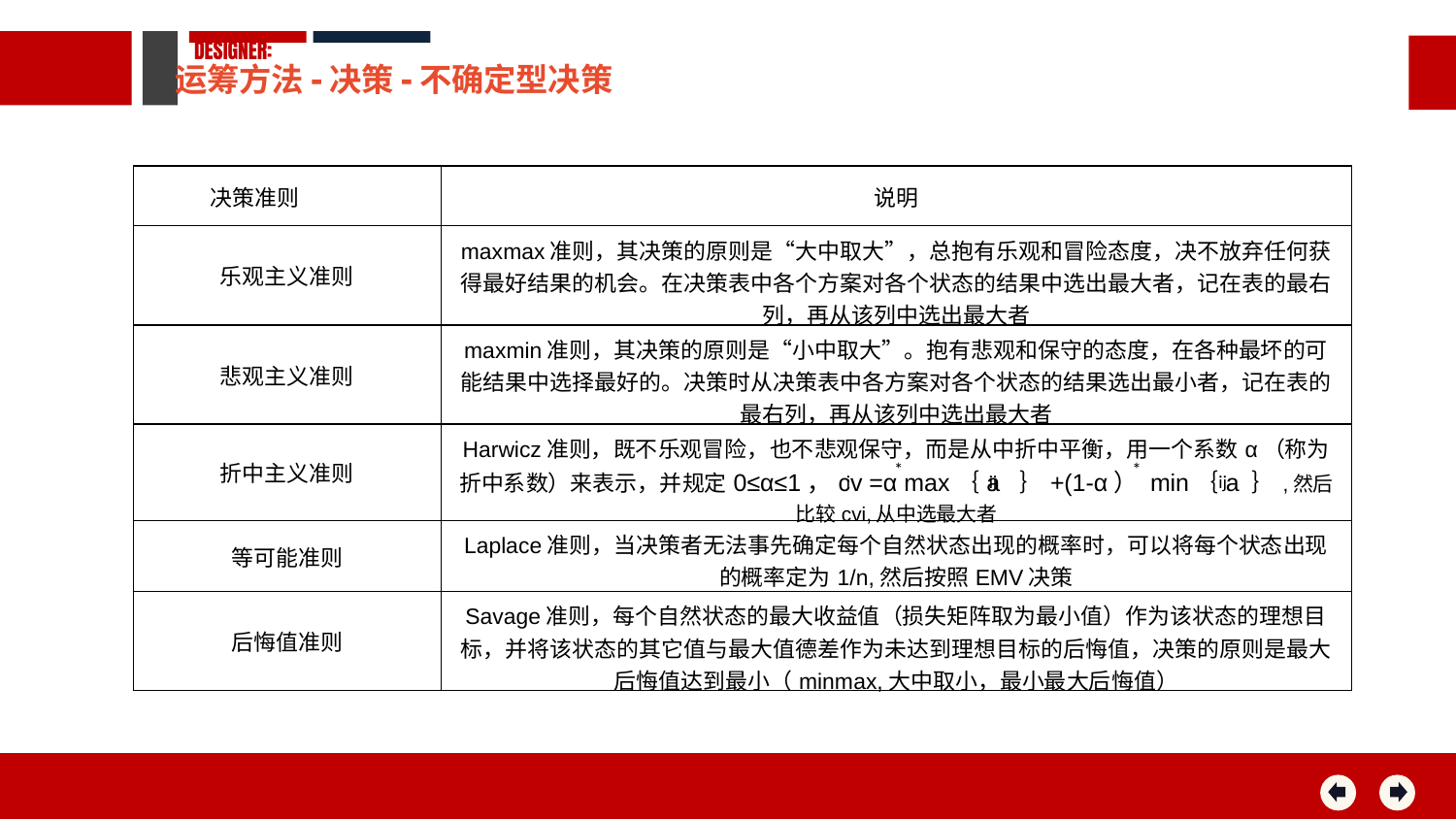

DESIGNER:
运筹方法-决策-不确定型决策
| 决策准则 | 说明 |
| --- | --- |
| 乐观主义准则 | maxmax准则，其决策的原则是“大中取大”，总抱有乐观和冒险态度，决不放弃任何获得最好结果的机会。在决策表中各个方案对各个状态的结果中选出最大者，记在表的最右列，再从该列中选出最大者 |
| 悲观主义准则 | maxmin准则，其决策的原则是“小中取大”。抱有悲观和保守的态度，在各种最坏的可能结果中选择最好的。决策时从决策表中各方案对各个状态的结果选出最小者，记在表的最右列，再从该列中选出最大者 |
| 折中主义准则 | Harwicz准则，既不乐观冒险，也不悲观保守，而是从中折中平衡，用一个系数α（称为折中系数）来表示，并规定0≤α≤1，cv =α max｛a ｝+(1-α） min｛a ｝,然后比较cvi,从中选最大者 |
| 等可能准则 | Laplace准则，当决策者无法事先确定每个自然状态出现的概率时，可以将每个状态出现的概率定为1/n,然后按照EMV决策 |
| 后悔值准则 | Savage准则，每个自然状态的最大收益值（损失矩阵取为最小值）作为该状态的理想目标，并将该状态的其它值与最大值德差作为未达到理想目标的后悔值，决策的原则是最大后悔值达到最小（minmax,大中取小，最小最大后悔值） |
*
*
i
ij
ij